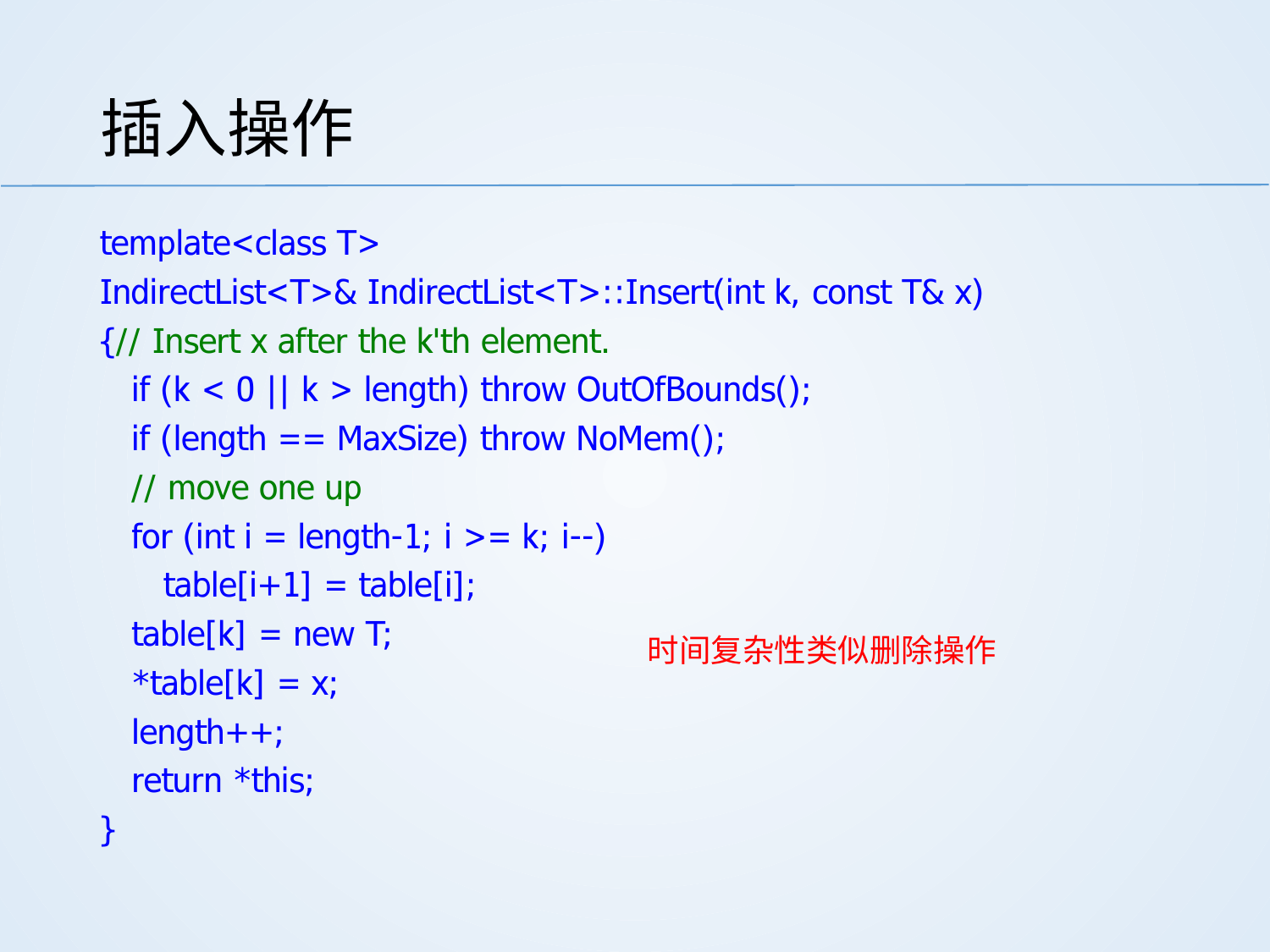

# 插入操作
template<class T>
IndirectList<T>& IndirectList<T>::Insert(int k, const T& x)
{// Insert x after the k'th element.
   if (k < 0 || k > length) throw OutOfBounds();
   if (length == MaxSize) throw NoMem();
   // move one up
   for (int i = length-1; i >= k; i--)
      table[i+1] = table[i];
   table[k] = new T;
   *table[k] = x;
   length++;
   return *this;
}
时间复杂性类似删除操作
50